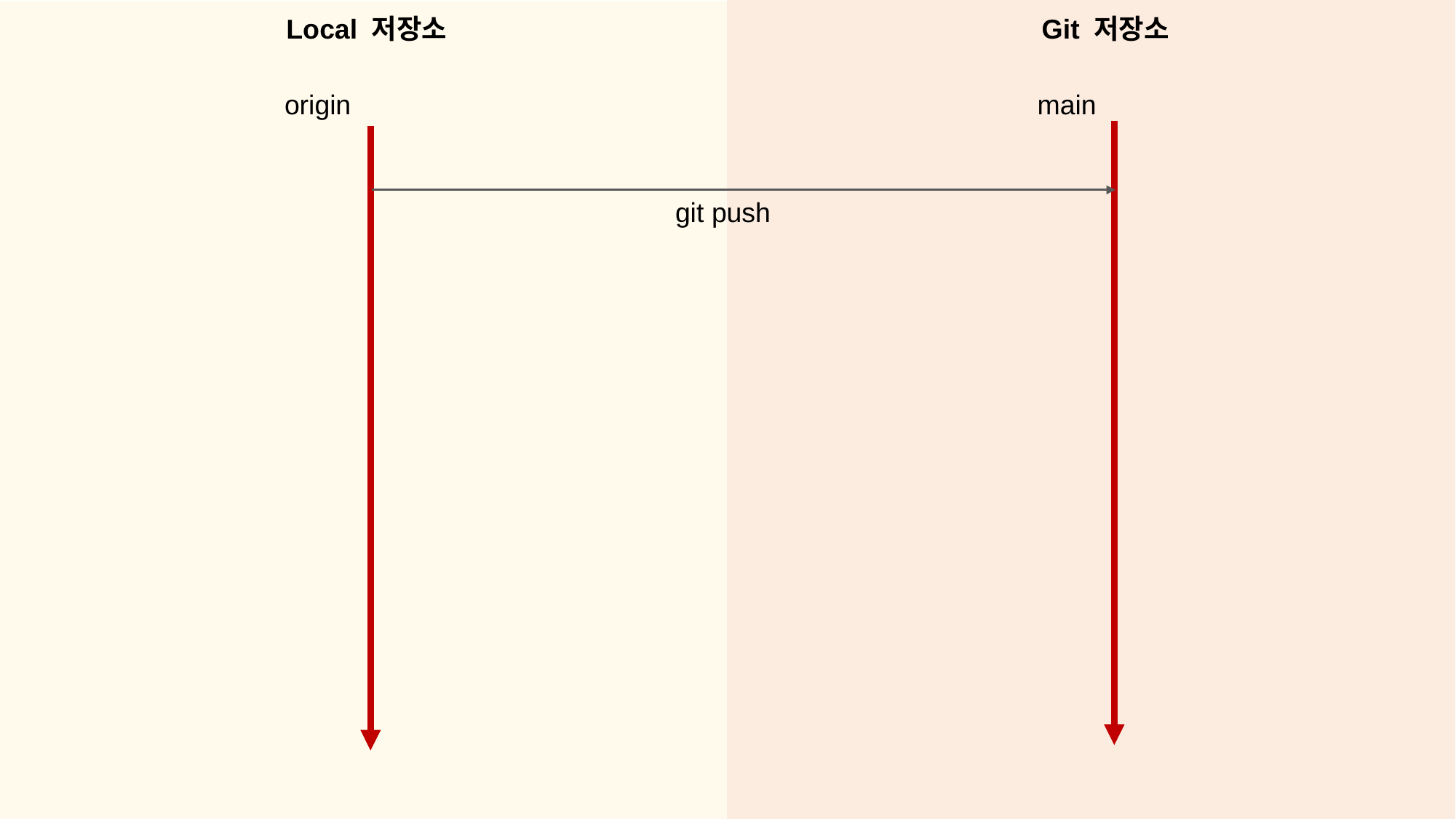

Local 저장소
Git 저장소
origin
main
git push